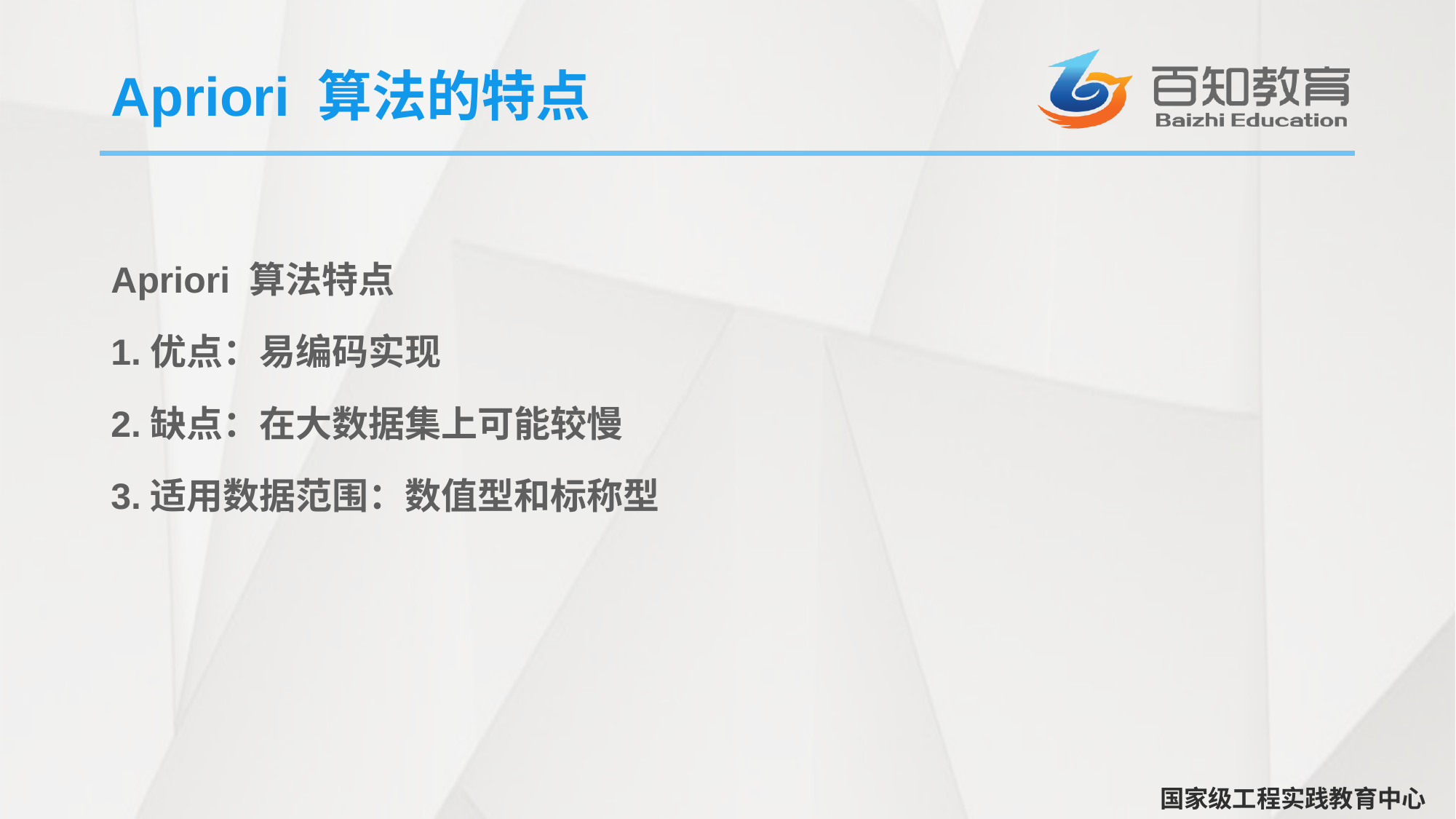

# Apriori 算法的特点

Apriori 算法特点
1.优点：易编码实现
2.缺点：在大数据集上可能较慢
3.适用数据范围：数值型和标称型